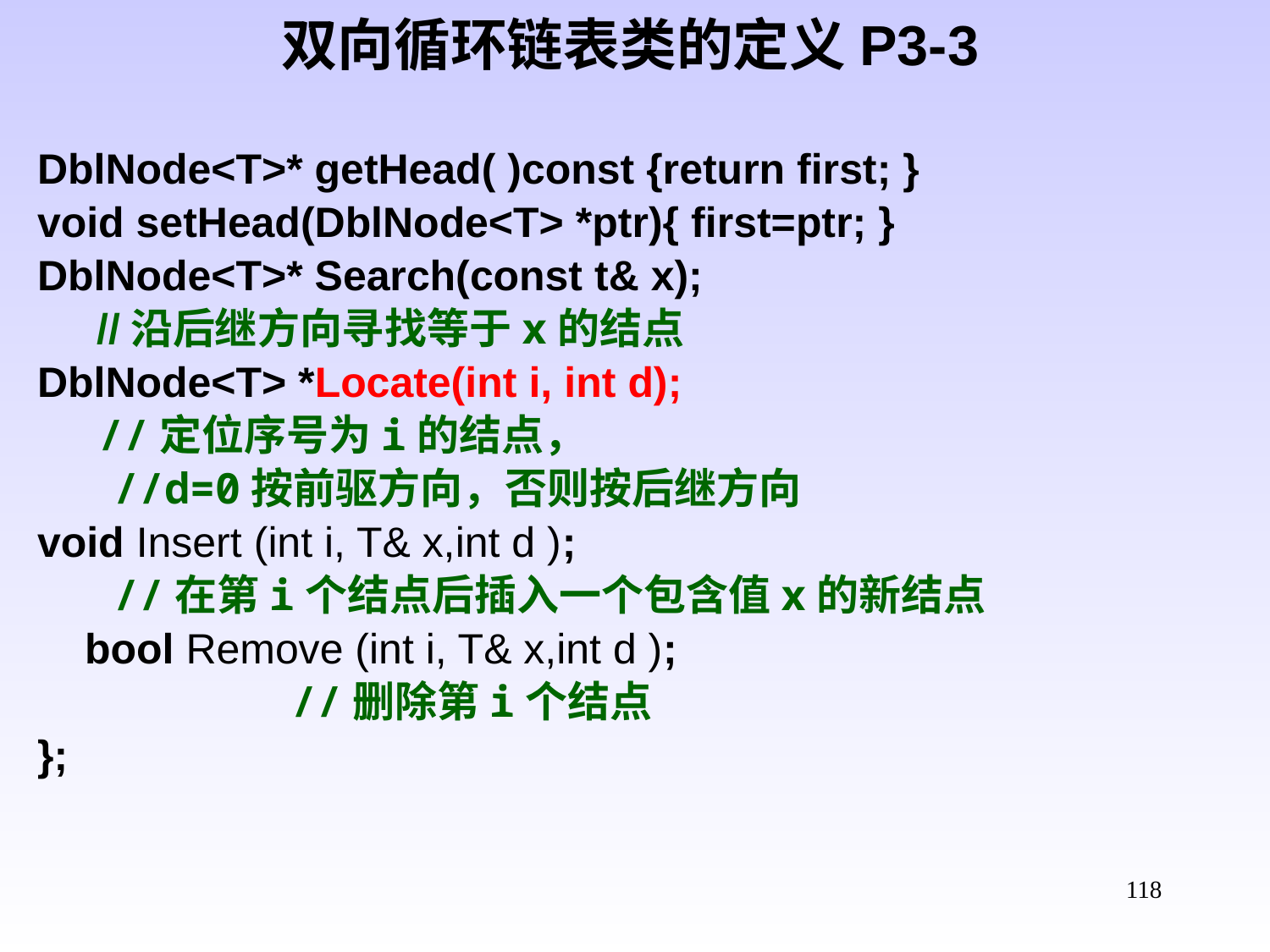

双向循环链表类的定义P3-3

DblNode<T>* getHead( )const {return first; }
void setHead(DblNode<T> *ptr){ first=ptr; }
DblNode<T>* Search(const t& x);
     //沿后继方向寻找等于x的结点
DblNode<T> *Locate(int i, int d);
    //定位序号为i的结点，
   //d=0按前驱方向，否则按后继方向
void Insert (int i, T& x,int d );
   //在第i个结点后插入一个包含值x的新结点
    bool Remove (int i, T& x,int d );						//删除第i个结点
};
118